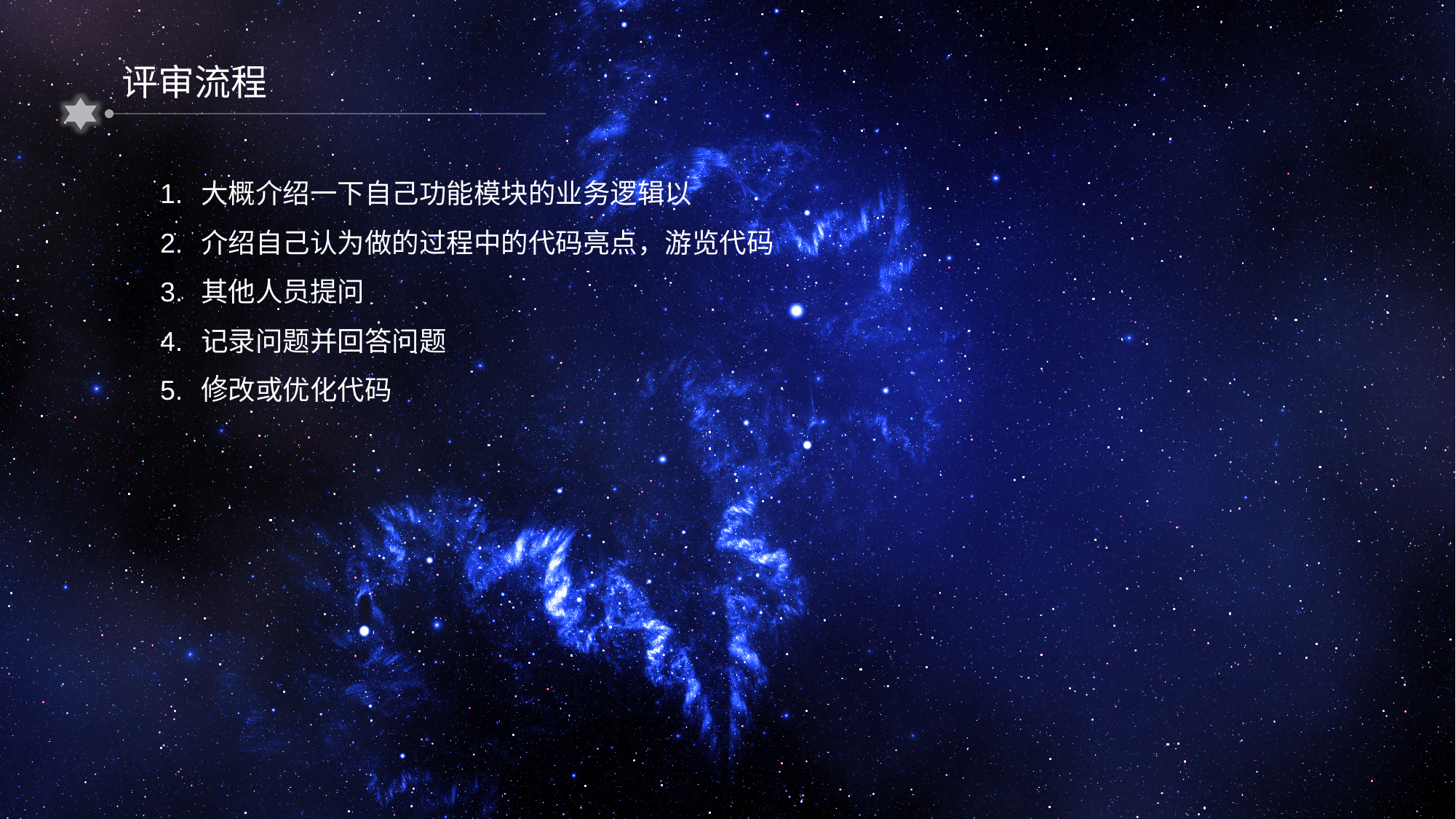

评审流程

大概介绍一下自己功能模块的业务逻辑以
介绍自己认为做的过程中的代码亮点，游览代码
其他人员提问
记录问题并回答问题
修改或优化代码